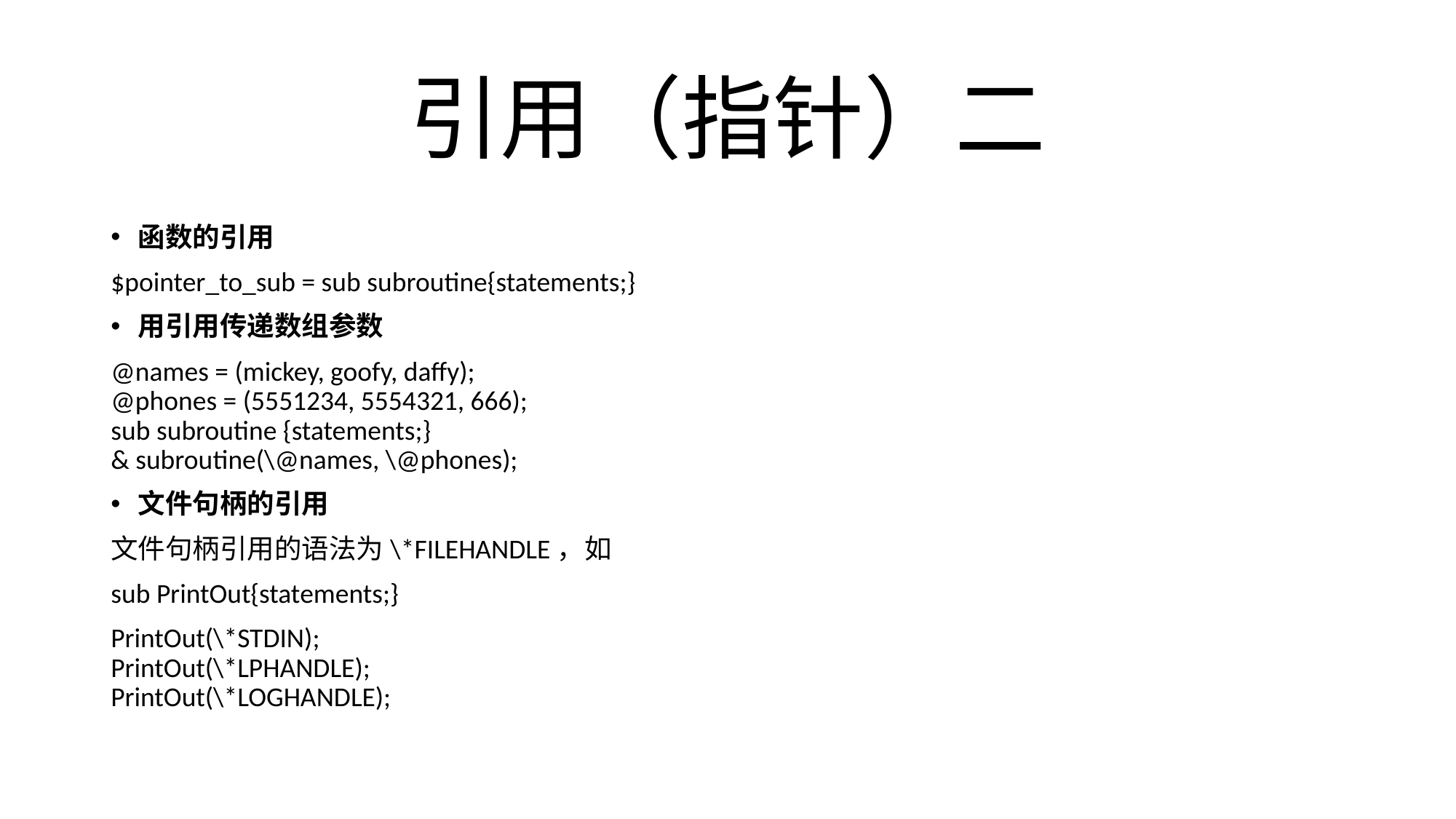

# 引用（指针）二
函数的引用
$pointer_to_sub = sub subroutine{statements;}
用引用传递数组参数
@names = (mickey, goofy, daffy);
@phones = (5551234, 5554321, 666);
sub subroutine {statements;}
& subroutine(\@names, \@phones);
文件句柄的引用
文件句柄引用的语法为\*FILEHANDLE，如
sub PrintOut{statements;}
PrintOut(\*STDIN);
PrintOut(\*LPHANDLE);
PrintOut(\*LOGHANDLE);